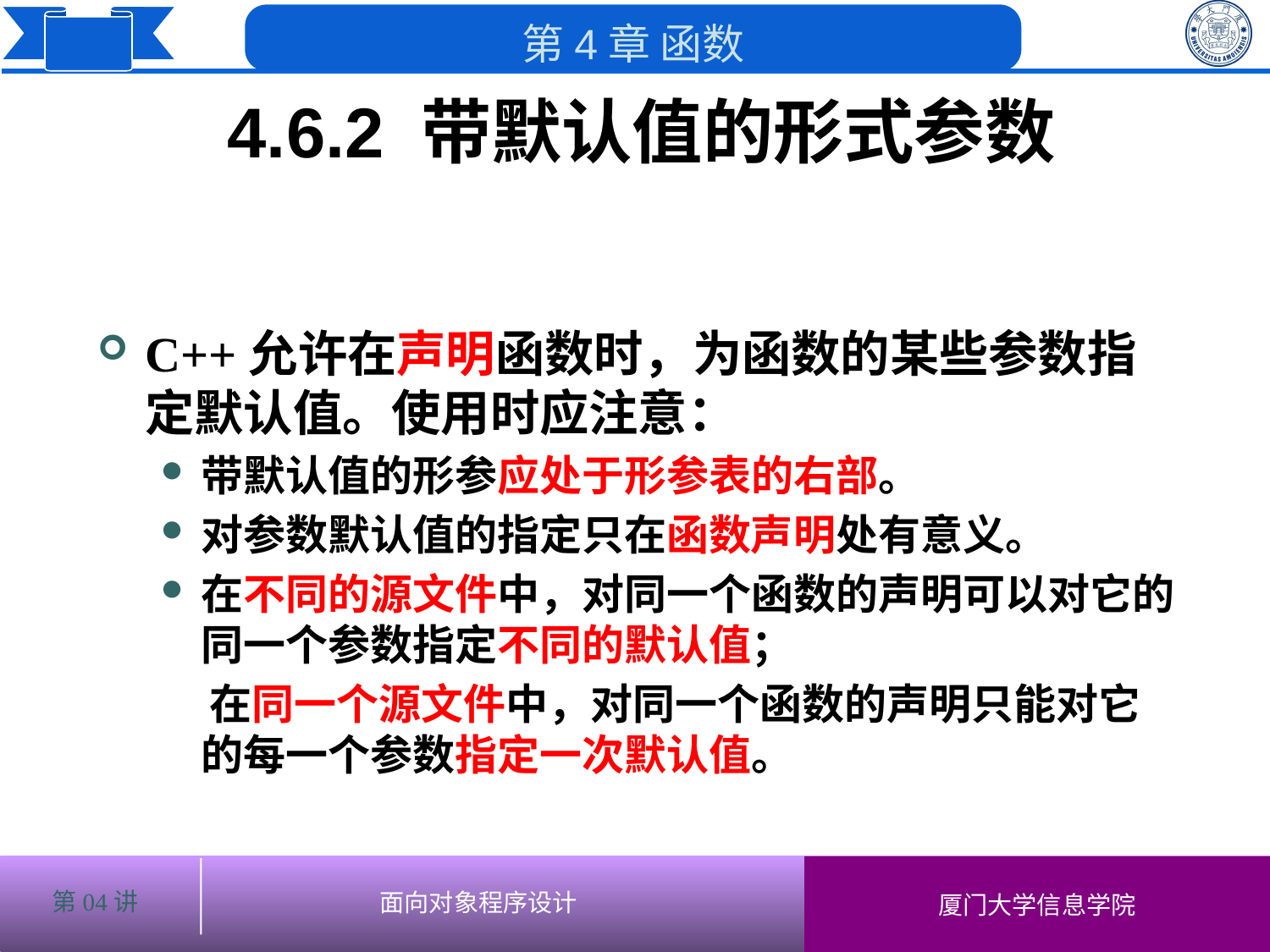

4.6.2 带默认值的形式参数
C++允许在声明函数时，为函数的某些参数指定默认值。使用时应注意：
带默认值的形参应处于形参表的右部。
对参数默认值的指定只在函数声明处有意义。
在不同的源文件中，对同一个函数的声明可以对它的同一个参数指定不同的默认值；
    在同一个源文件中，对同一个函数的声明只能对它的每一个参数指定一次默认值。
63